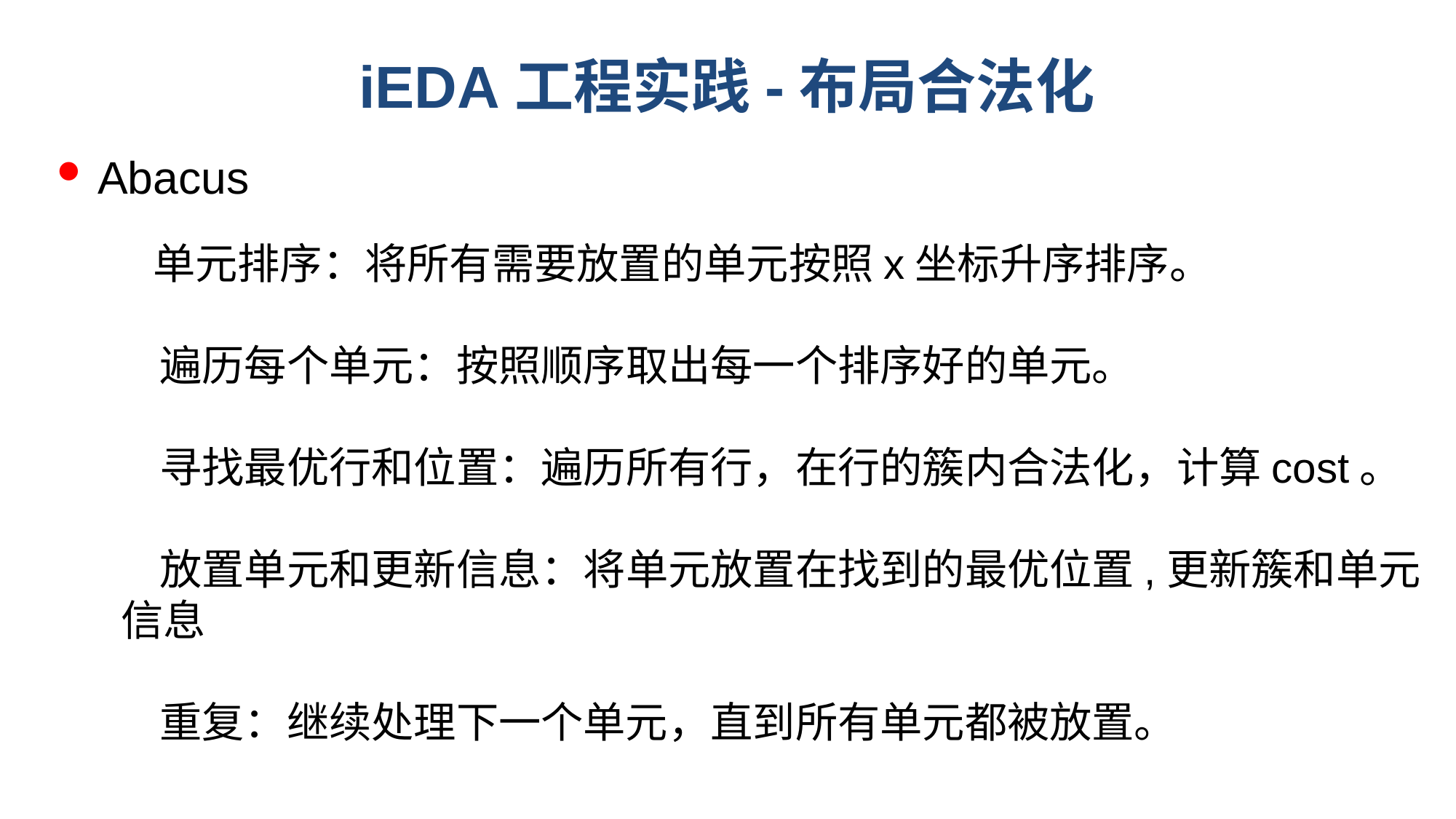

# iEDA工程实践-布局合法化
Abacus

   单元排序：将所有需要放置的单元按照x坐标升序排序。

   遍历每个单元：按照顺序取出每一个排序好的单元。

   寻找最优行和位置：遍历所有行，在行的簇内合法化，计算cost。

   放置单元和更新信息：将单元放置在找到的最优位置,更新簇和单元信息

   重复：继续处理下一个单元，直到所有单元都被放置。